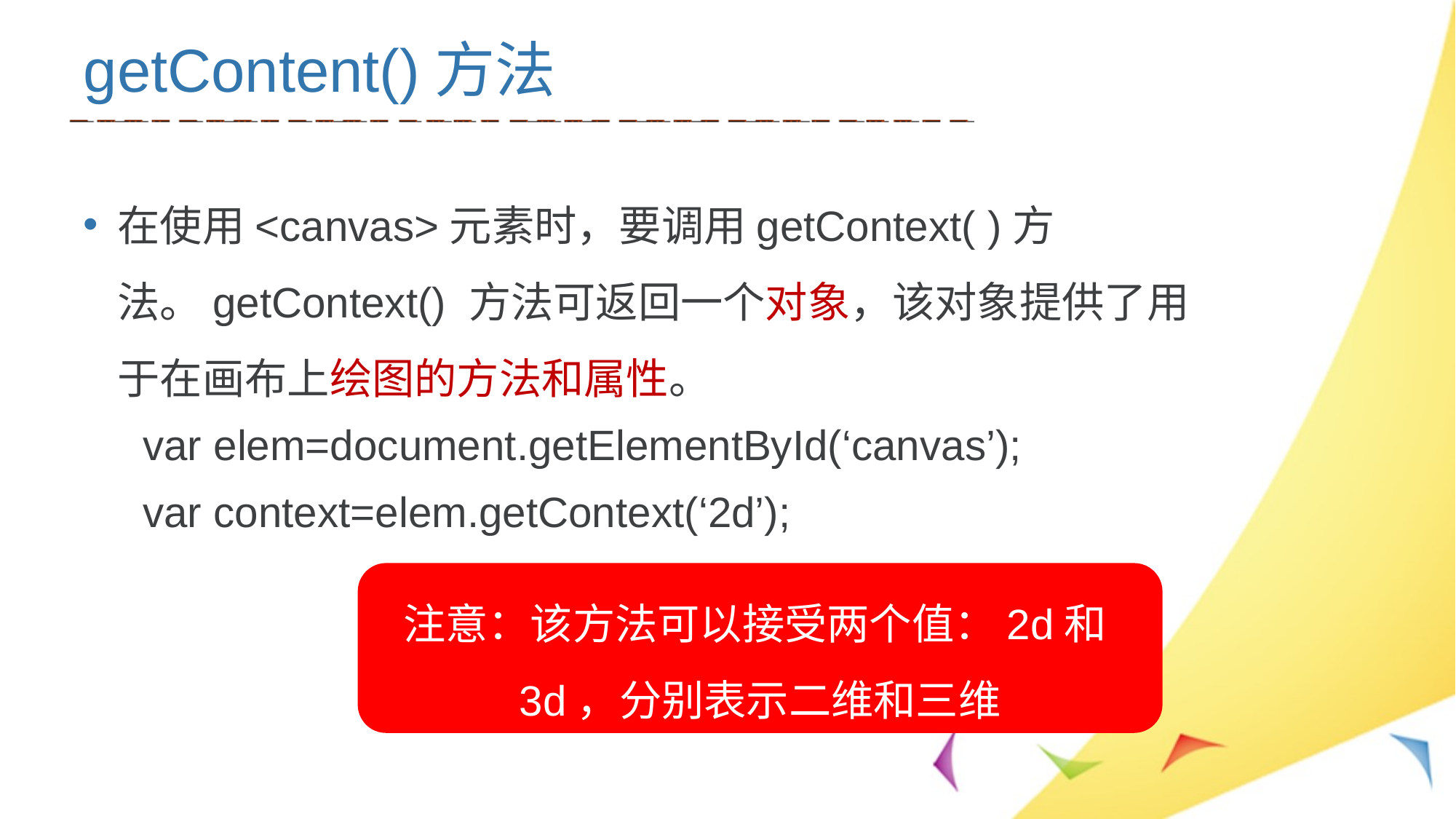

# getContent()方法
在使用<canvas>元素时，要调用getContext( )方法。getContext() 方法可返回一个对象，该对象提供了用于在画布上绘图的方法和属性。
     var elem=document.getElementById(‘canvas’);
     var context=elem.getContext(‘2d’);

注意：该方法可以接受两个值：2d和3d，分别表示二维和三维